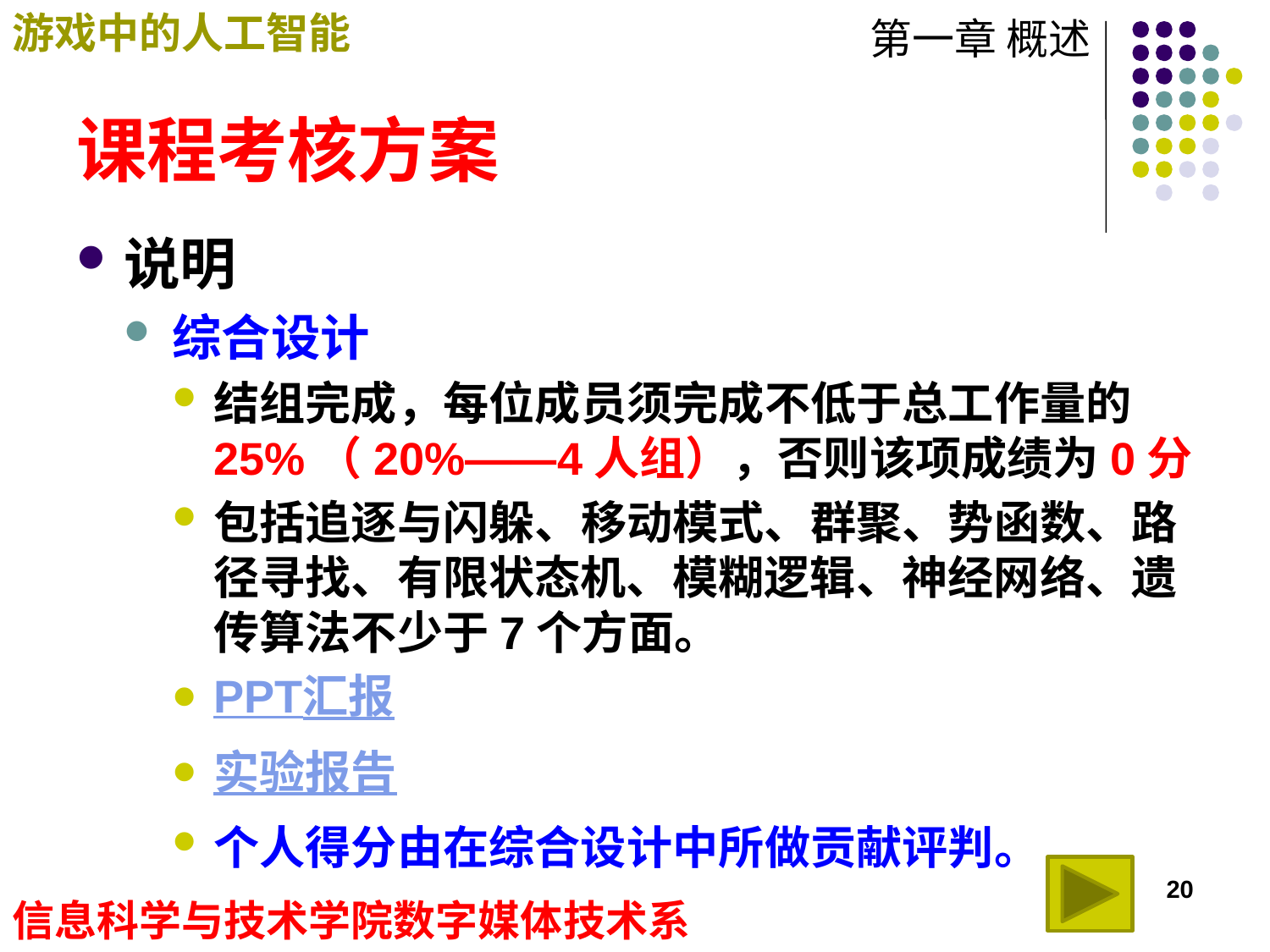

# 课程考核方案
说明
综合设计
结组完成，每位成员须完成不低于总工作量的25%（20%——4人组），否则该项成绩为0分
包括追逐与闪躲、移动模式、群聚、势函数、路径寻找、有限状态机、模糊逻辑、神经网络、遗传算法不少于7个方面。
PPT汇报
实验报告
个人得分由在综合设计中所做贡献评判。

20